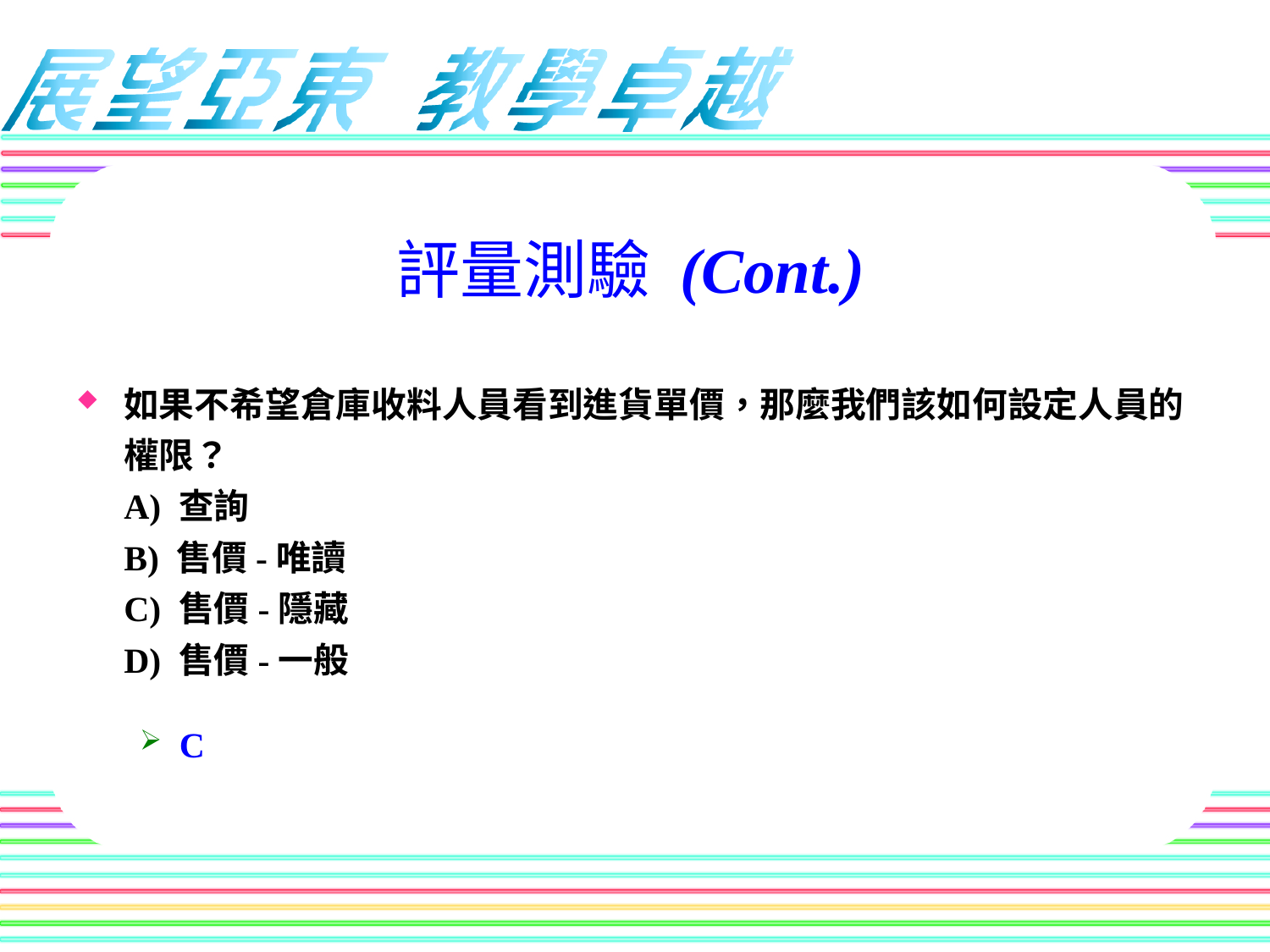

評量測驗 (Cont.)
如果不希望倉庫收料人員看到進貨單價，那麼我們該如何設定人員的權限？
A) 查詢
B) 售價-唯讀
C) 售價-隱藏
D) 售價-一般
C